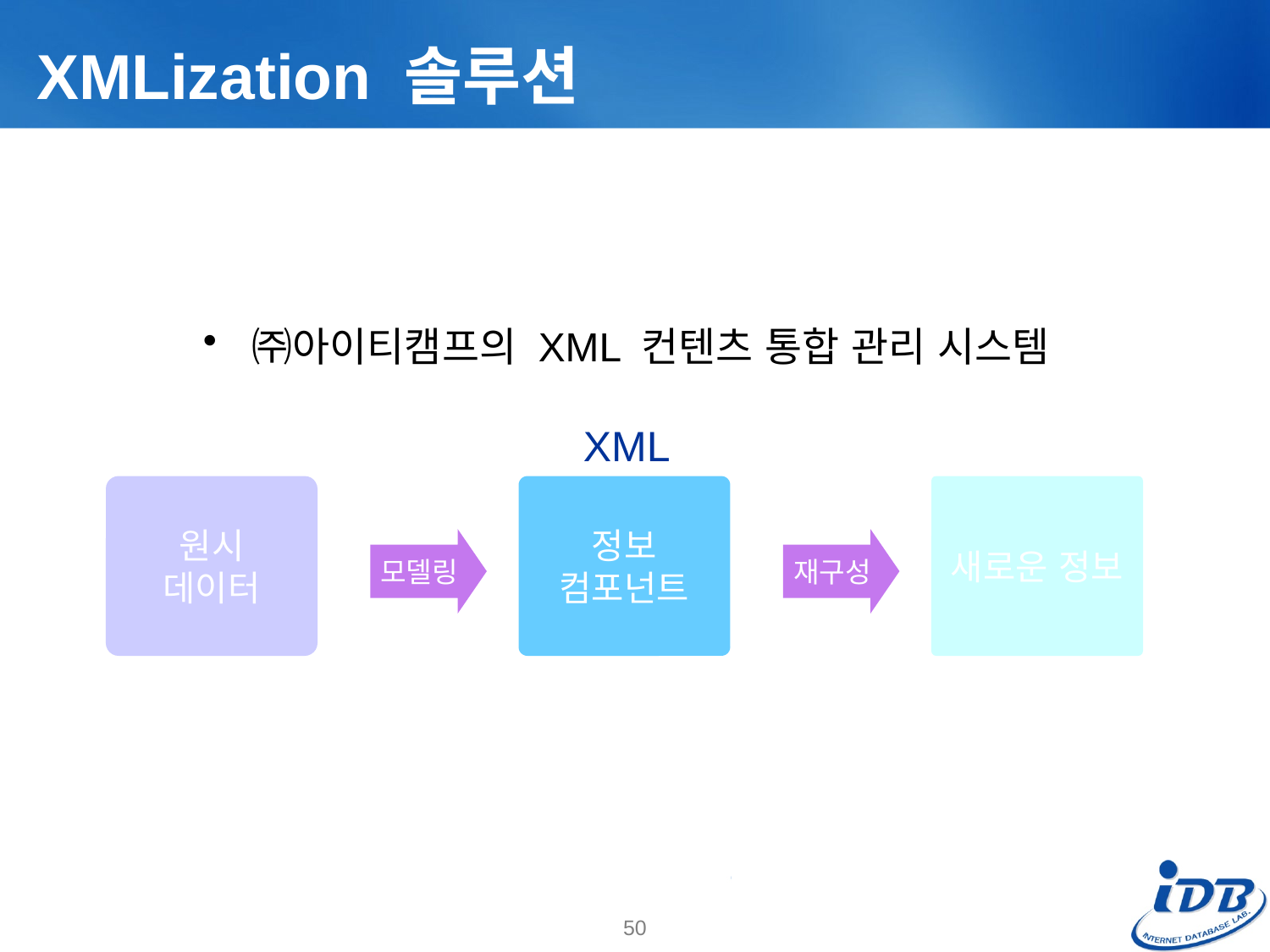

# XMLization 솔루션
 ㈜아이티캠프의 XML 컨텐츠 통합 관리 시스템
XML
원시
데이터
정보
컴포넌트
새로운 정보
모델링
재구성
저장, 관리
50